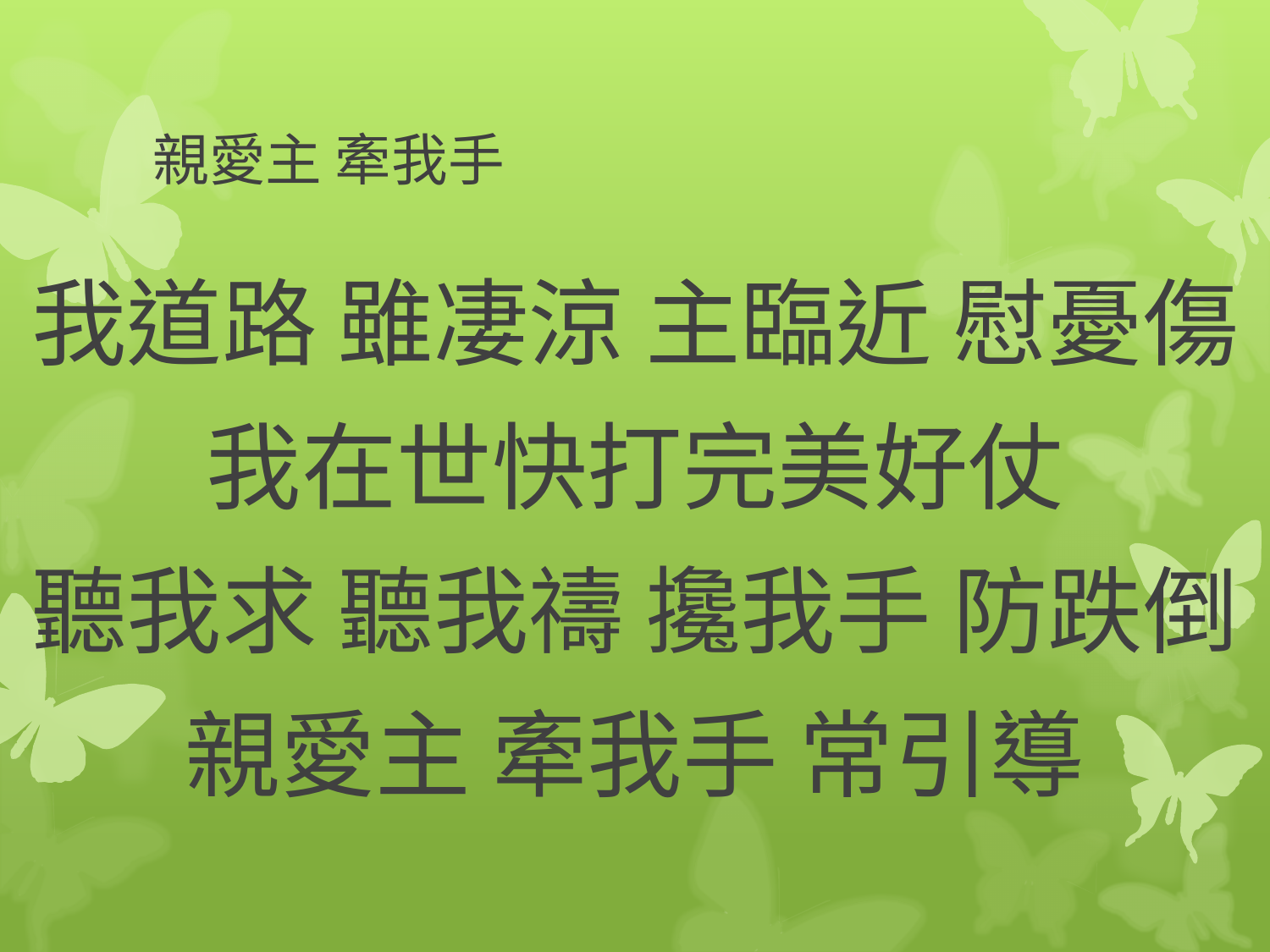

# 親愛主 牽我手
我道路 雖凄涼 主臨近 慰憂傷
我在世快打完美好仗
聽我求 聽我禱 攙我手 防跌倒
親愛主 牽我手 常引導